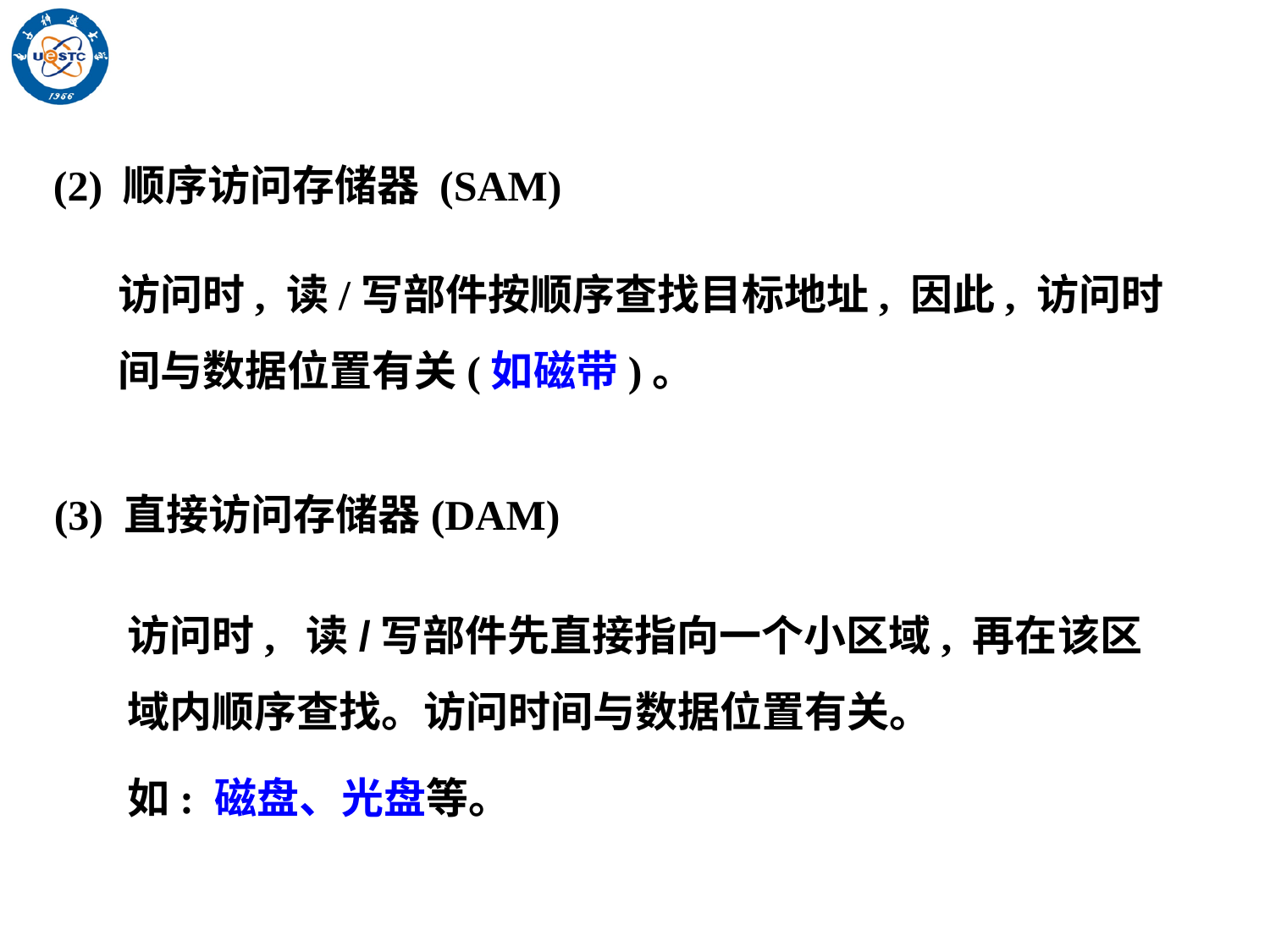

(2) 顺序访问存储器 (SAM)
访问时, 读/写部件按顺序查找目标地址, 因此, 访问时间与数据位置有关(如磁带)。
(3) 直接访问存储器(DAM)
访问时,  读/写部件先直接指向一个小区域, 再在该区域内顺序查找。访问时间与数据位置有关。
如: 磁盘、光盘等。